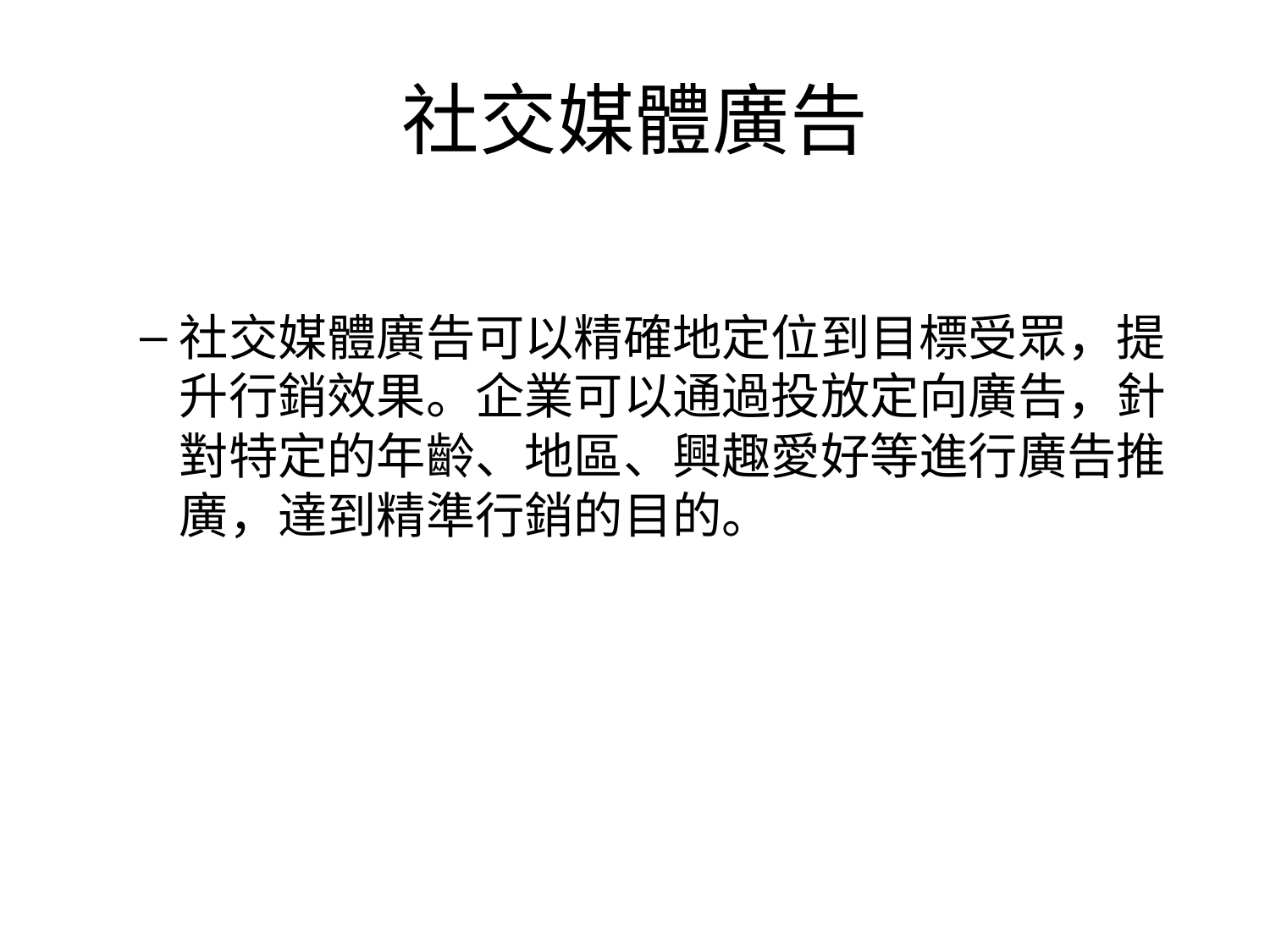

# 社交媒體廣告

社交媒體廣告可以精確地定位到目標受眾，提升行銷效果。企業可以通過投放定向廣告，針對特定的年齡、地區、興趣愛好等進行廣告推廣，達到精準行銷的目的。